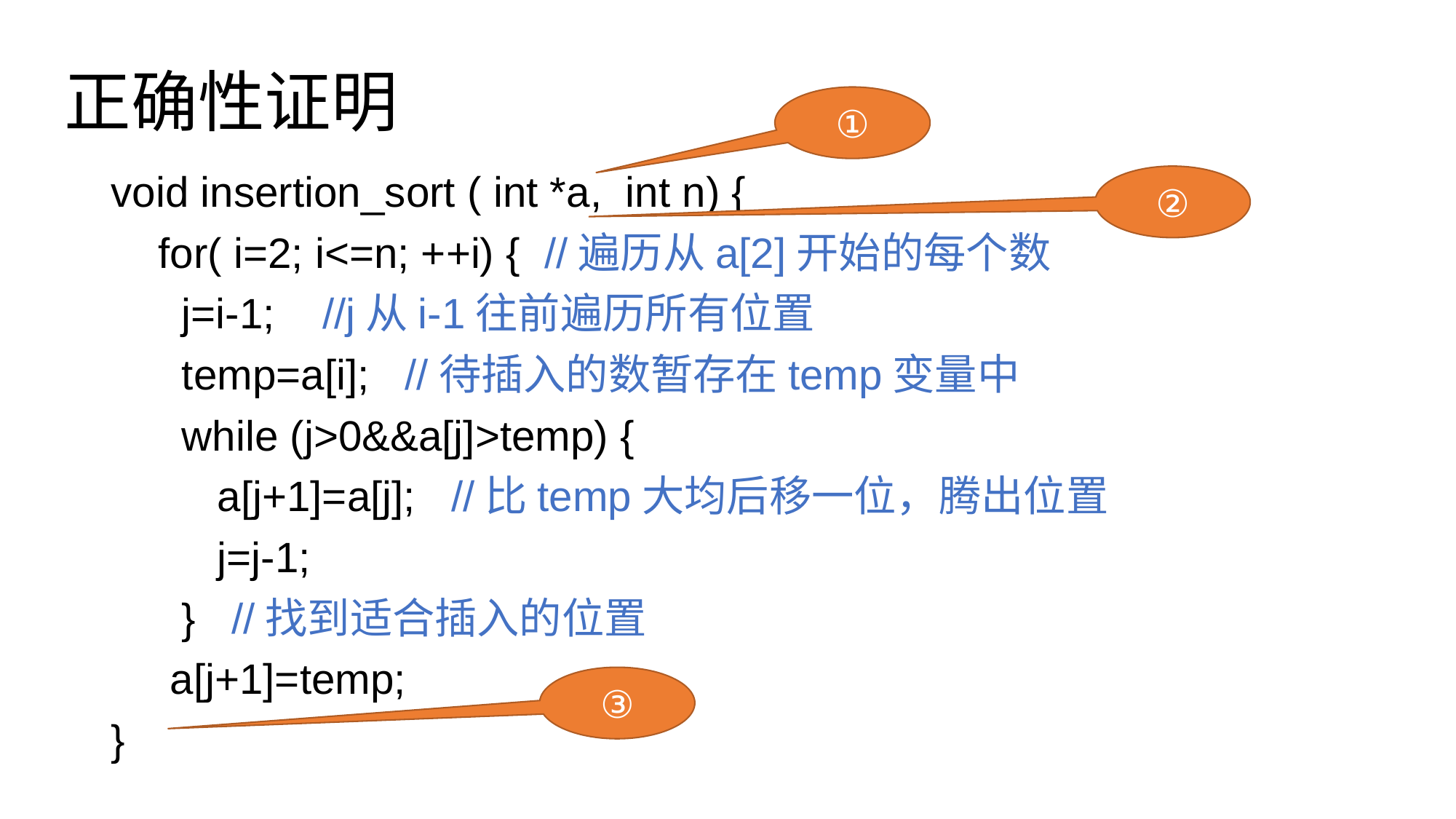

# 正确性证明
①
void insertion_sort ( int *a,  int n) {
    for( i=2; i<=n; ++i) {  //遍历从a[2]开始的每个数
      j=i-1;    //j从i-1往前遍历所有位置
      temp=a[i];   //待插入的数暂存在temp变量中
      while (j>0&&a[j]>temp) {
         a[j+1]=a[j];   //比temp大均后移一位，腾出位置
         j=j-1;
      }   //找到适合插入的位置
     a[j+1]=temp;
}

②
③